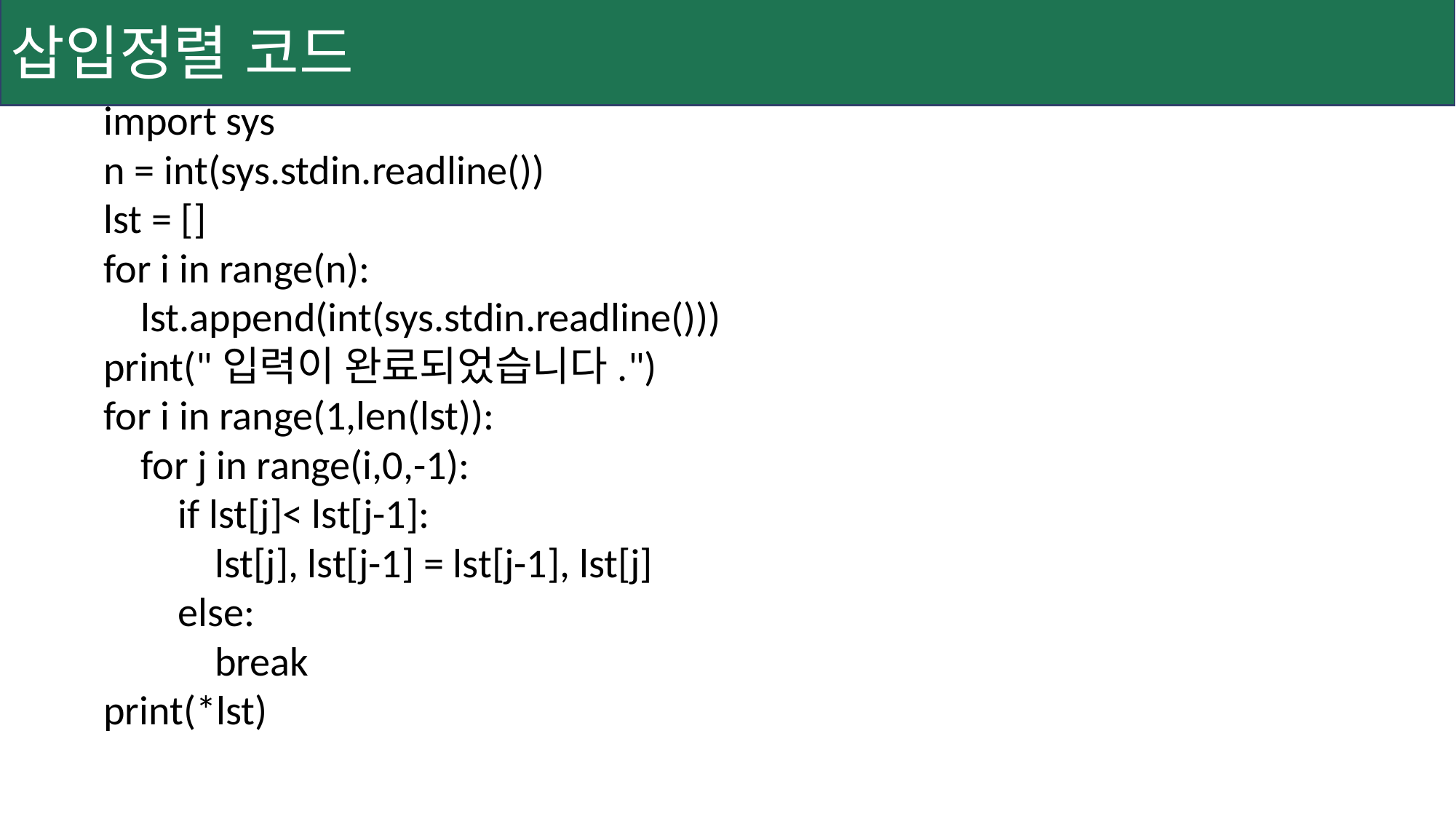

삽입정렬 코드
import sys
n = int(sys.stdin.readline())
lst = []
for i in range(n):
    lst.append(int(sys.stdin.readline()))
print("입력이 완료되었습니다.")
for i in range(1,len(lst)):
    for j in range(i,0,-1):
        if lst[j]< lst[j-1]:
            lst[j], lst[j-1] = lst[j-1], lst[j]
        else:
            break
print(*lst)